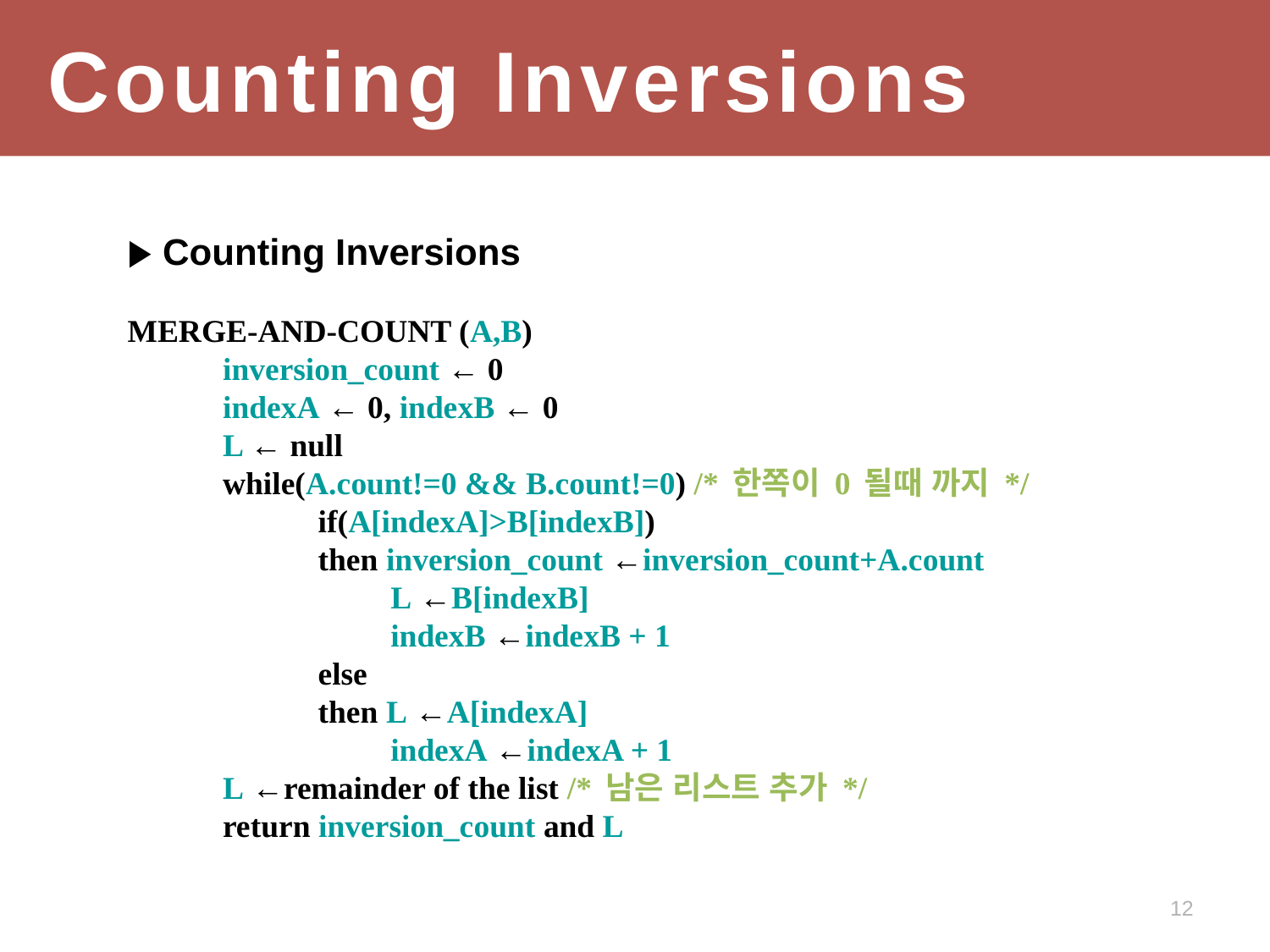

Counting Inversions
▶ Counting Inversions

MERGE-AND-COUNT (A,B)
	inversion_count ← 0
	indexA ← 0, indexB ← 0
	L ← null
	while(A.count!=0 && B.count!=0) /* 한쪽이 0 될때 까지 */
		if(A[indexA]>B[indexB])
		then inversion_count ←inversion_count+A.count
		         L ←B[indexB]
		         indexB ←indexB + 1
		else
		then L ←A[indexA]
		         indexA ←indexA + 1
	L ←remainder of the list /* 남은 리스트 추가 */
	return inversion_count and L
12